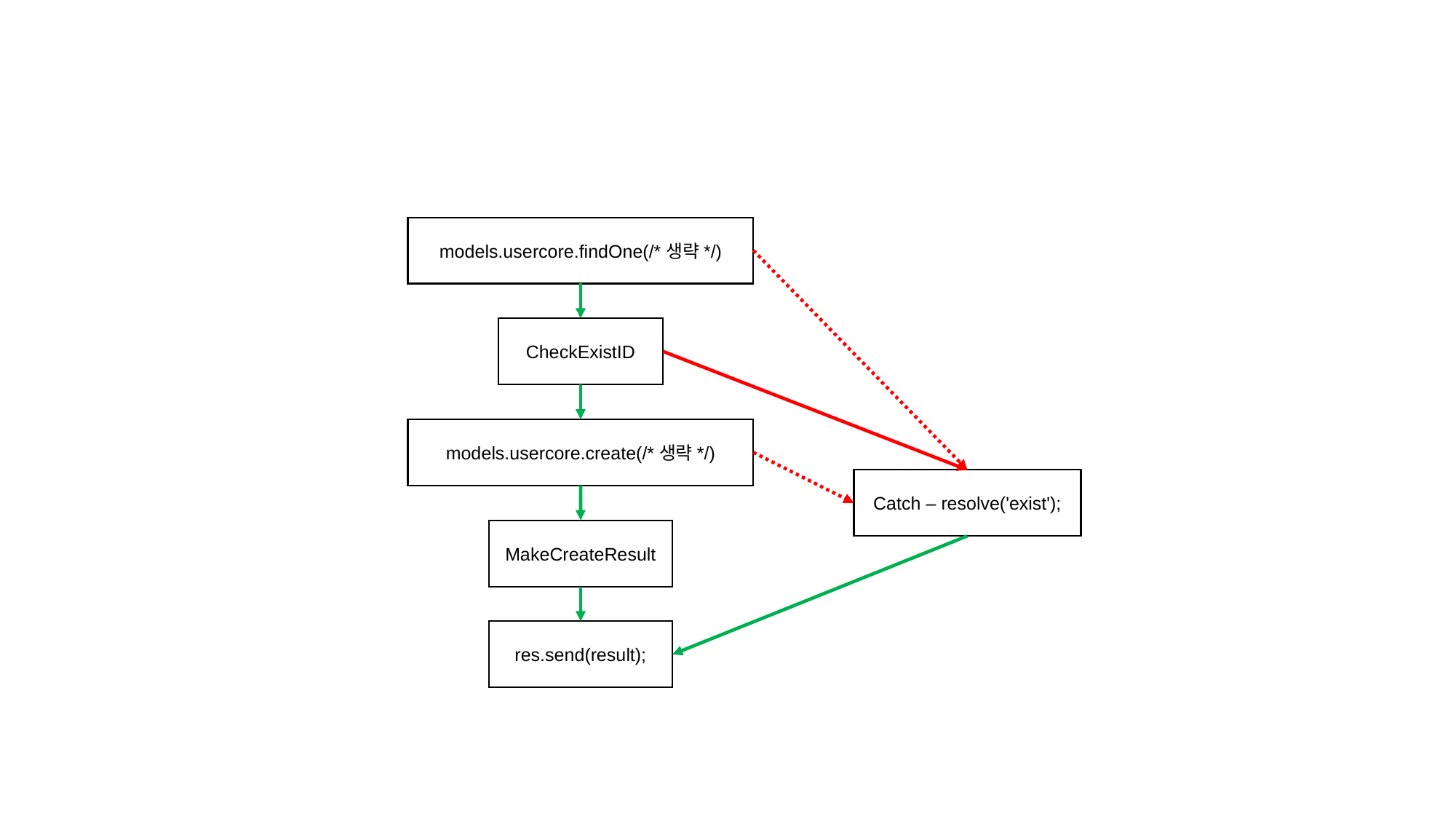

models.usercore.findOne(/*생략*/)
CheckExistID
models.usercore.create(/*생략*/)
Catch – resolve('exist');
MakeCreateResult
res.send(result);